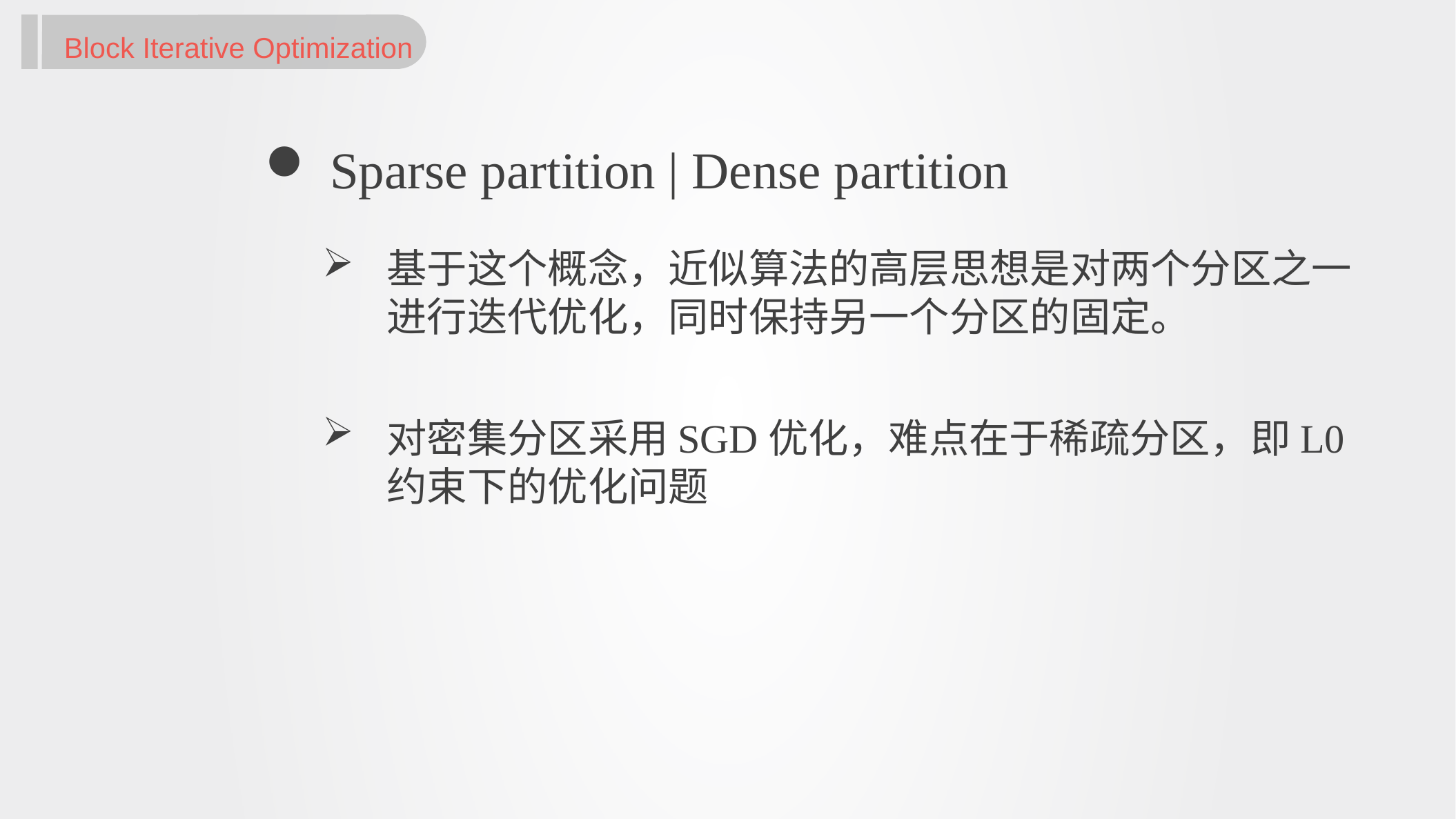

Block Iterative Optimization
 Sparse partition | Dense partition
基于这个概念，近似算法的高层思想是对两个分区之一进行迭代优化，同时保持另一个分区的固定。
对密集分区采用SGD优化，难点在于稀疏分区，即L0约束下的优化问题